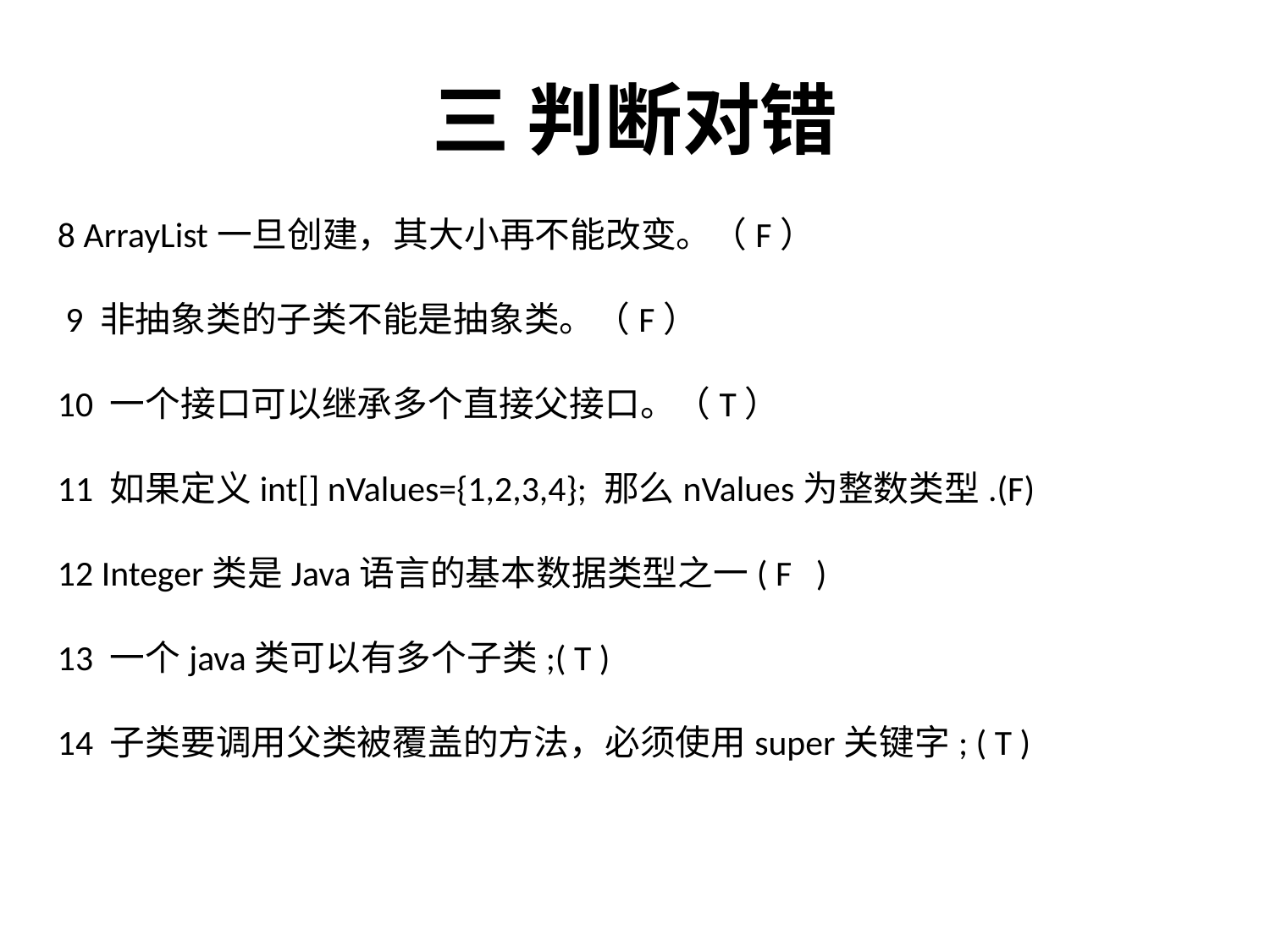

# 三 判断对错
8 ArrayList一旦创建，其大小再不能改变。（F）

 9 非抽象类的子类不能是抽象类。（F）

10 一个接口可以继承多个直接父接口。（T）

11 如果定义int[] nValues={1,2,3,4}; 那么nValues为整数类型.(F)

12 Integer类是Java语言的基本数据类型之一( F   )

13 一个java类可以有多个子类;( T )

14 子类要调用父类被覆盖的方法，必须使用super关键字; ( T )